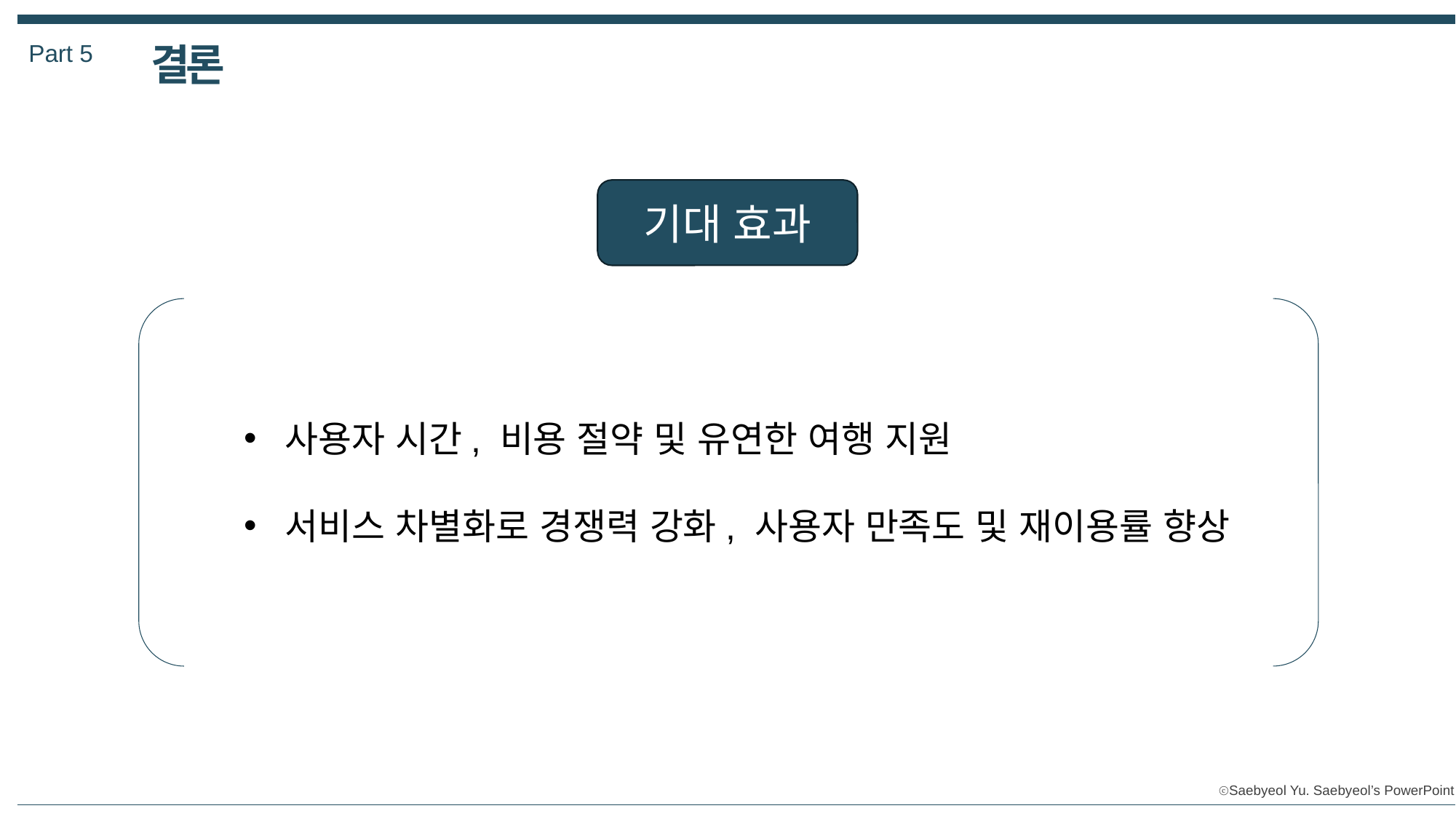

Part 5
결론
기대 효과

사용자 시간, 비용 절약 및 유연한 여행 지원

서비스 차별화로 경쟁력 강화, 사용자 만족도 및 재이용률 향상